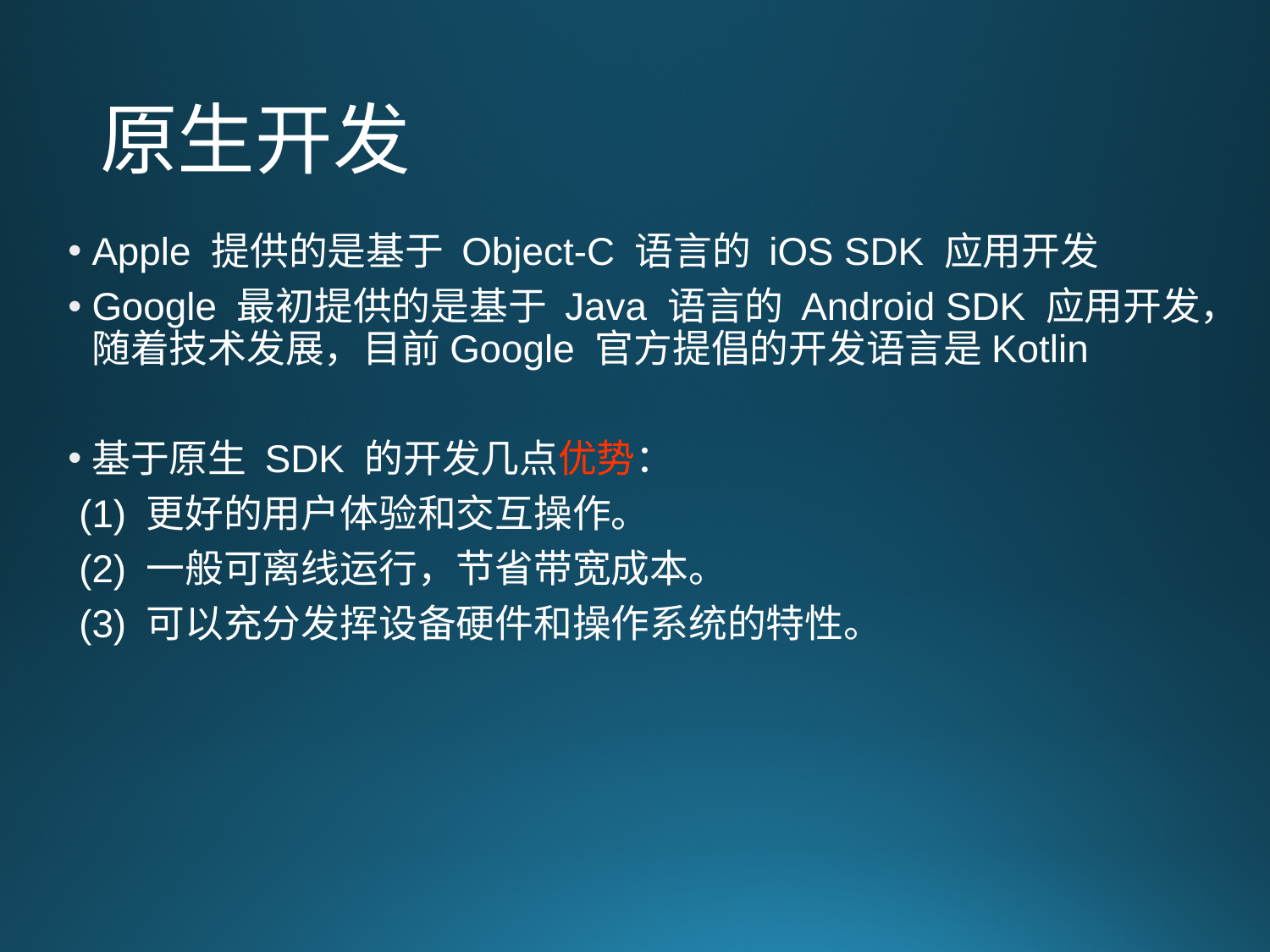

# 原生开发
Apple 提供的是基于 Object-C 语言的 iOS SDK 应用开发
Google 最初提供的是基于 Java 语言的 Android SDK 应用开发，随着技术发展，目前Google 官方提倡的开发语言是Kotlin

基于原生 SDK 的开发几点优势：
 (1) 更好的用户体验和交互操作。
 (2) 一般可离线运行，节省带宽成本。
 (3) 可以充分发挥设备硬件和操作系统的特性。